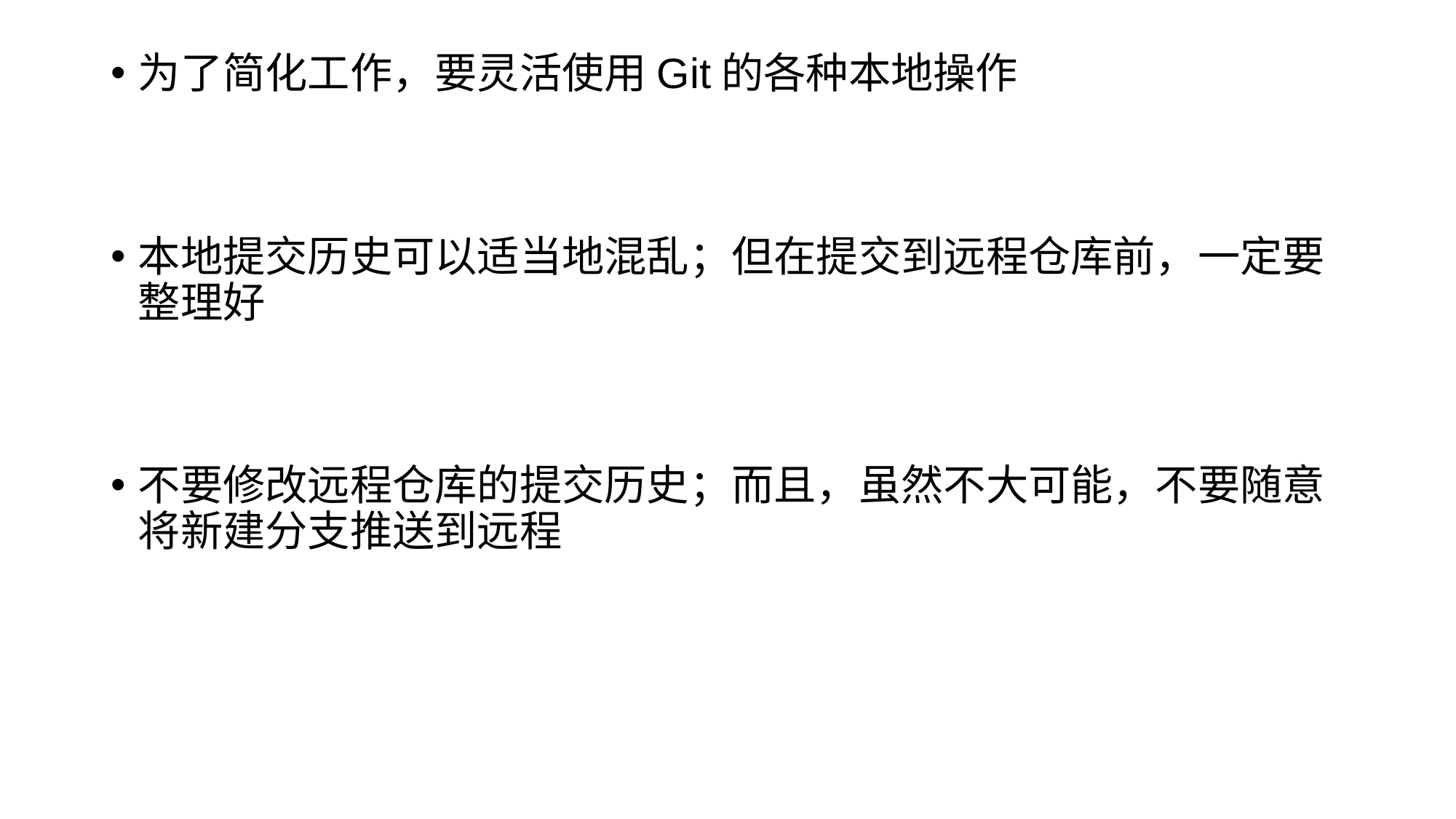

为了简化工作，要灵活使用Git的各种本地操作

本地提交历史可以适当地混乱；但在提交到远程仓库前，一定要整理好

不要修改远程仓库的提交历史；而且，虽然不大可能，不要随意将新建分支推送到远程